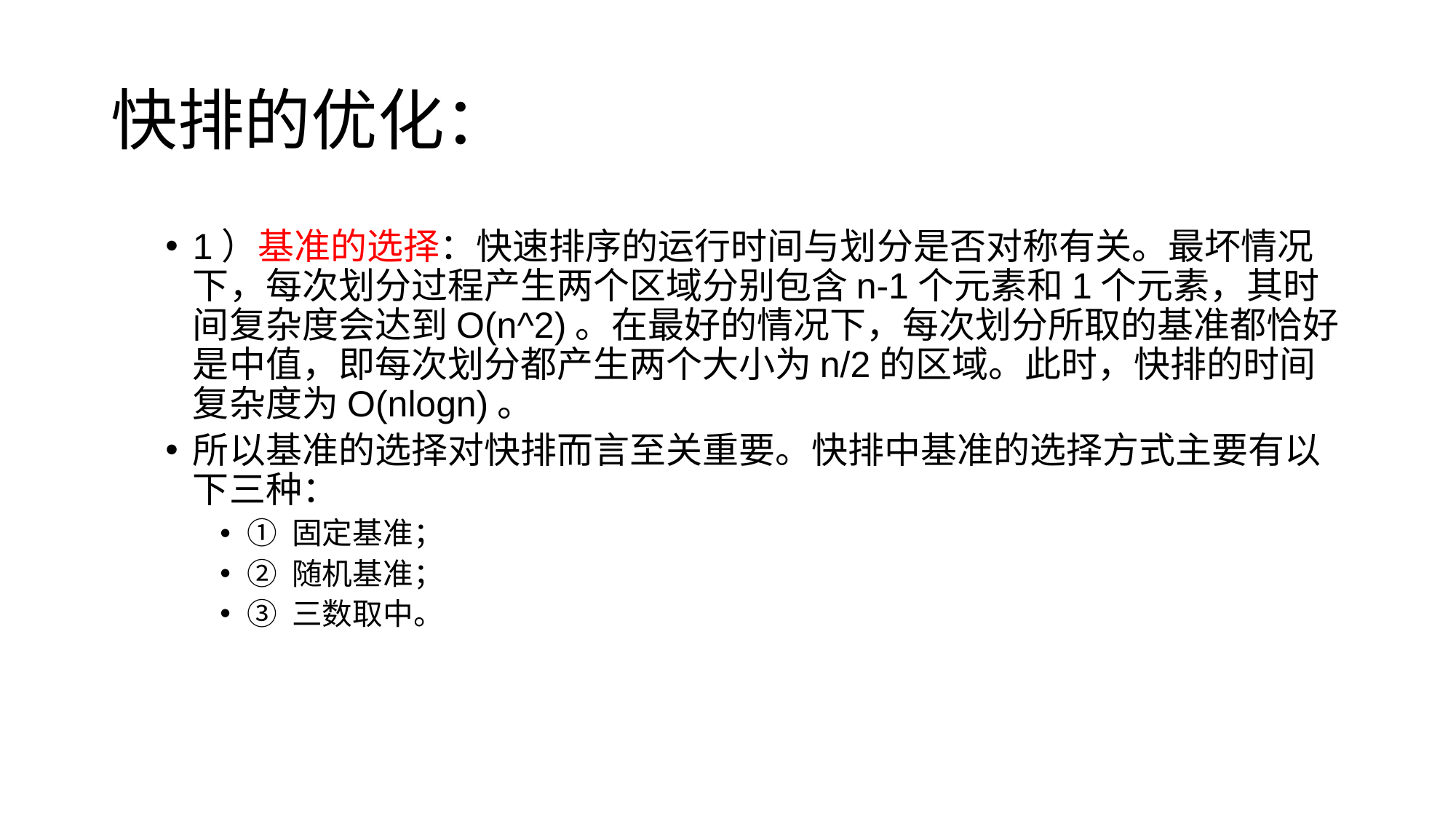

# 快排的优化：
1）基准的选择：快速排序的运行时间与划分是否对称有关。最坏情况下，每次划分过程产生两个区域分别包含n-1个元素和1个元素，其时间复杂度会达到O(n^2)。在最好的情况下，每次划分所取的基准都恰好是中值，即每次划分都产生两个大小为n/2的区域。此时，快排的时间复杂度为O(nlogn)。
所以基准的选择对快排而言至关重要。快排中基准的选择方式主要有以下三种：
① 固定基准；
② 随机基准；
③ 三数取中。